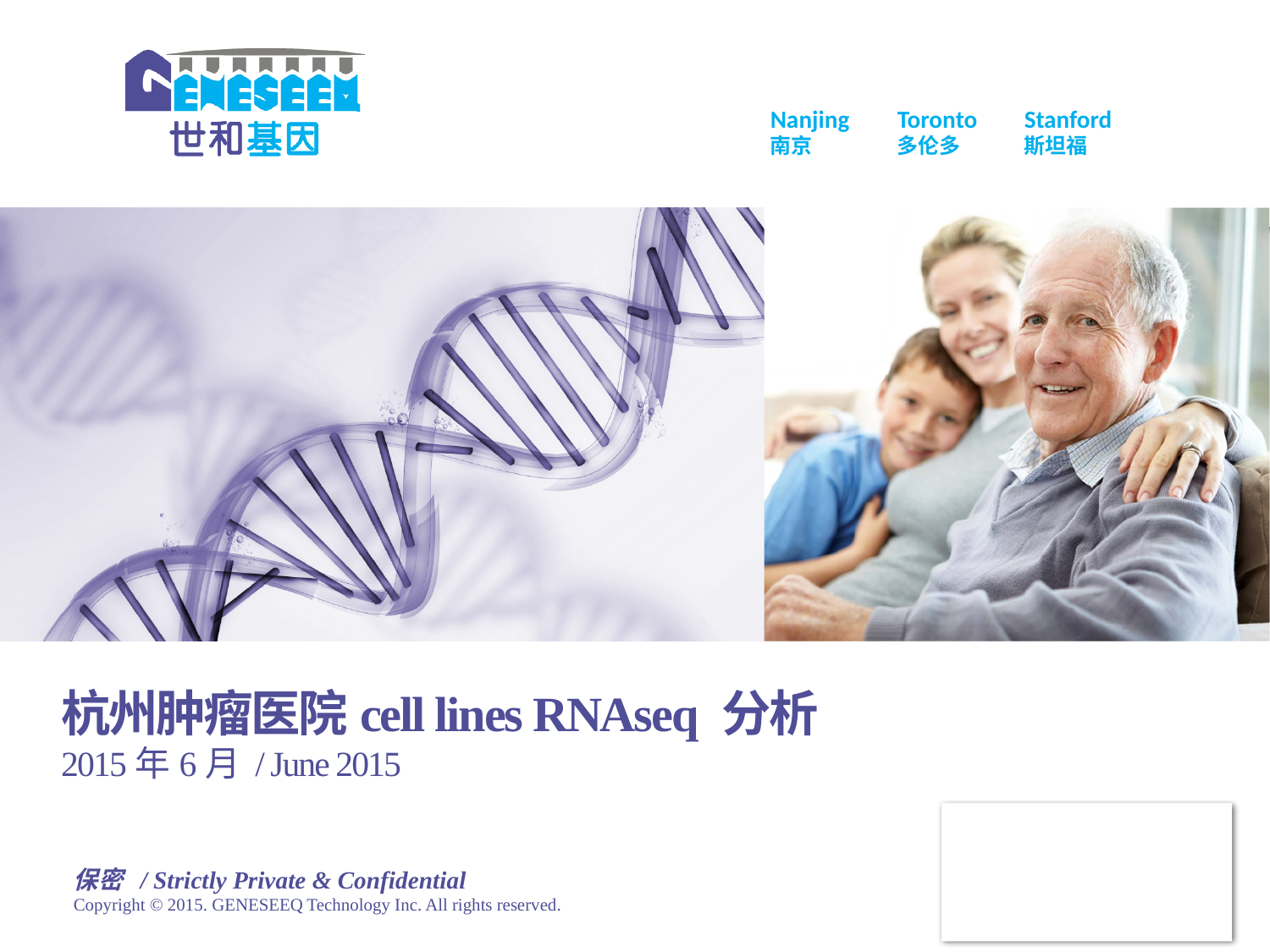

# 杭州肿瘤医院cell lines RNAseq 分析 2015年6月 / June 2015
保密  / Strictly Private & Confidential
Copyright © 2015. GENESEEQ Technology Inc. All rights reserved.